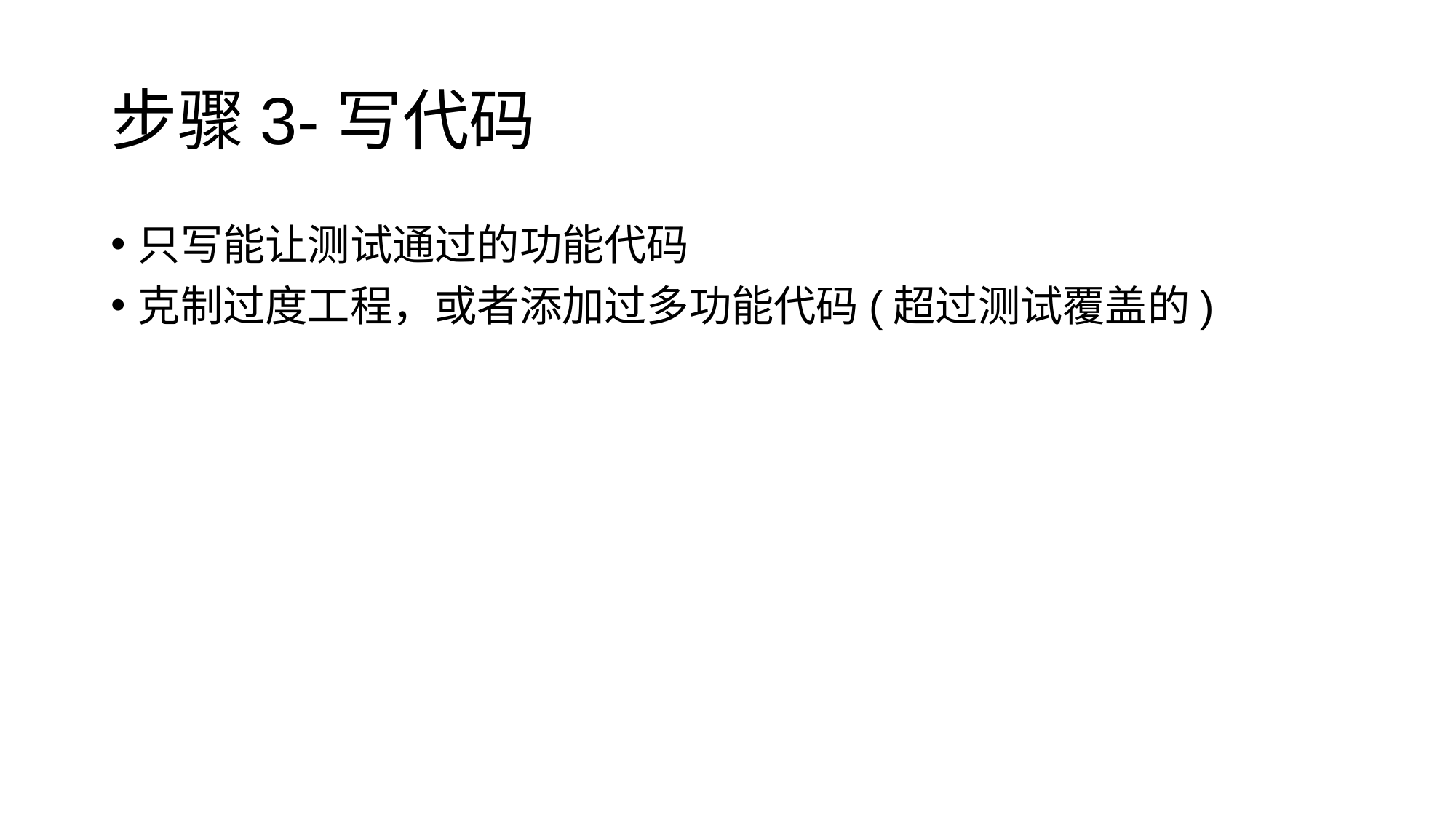

# 步骤3-写代码
只写能让测试通过的功能代码
克制过度工程，或者添加过多功能代码(超过测试覆盖的)